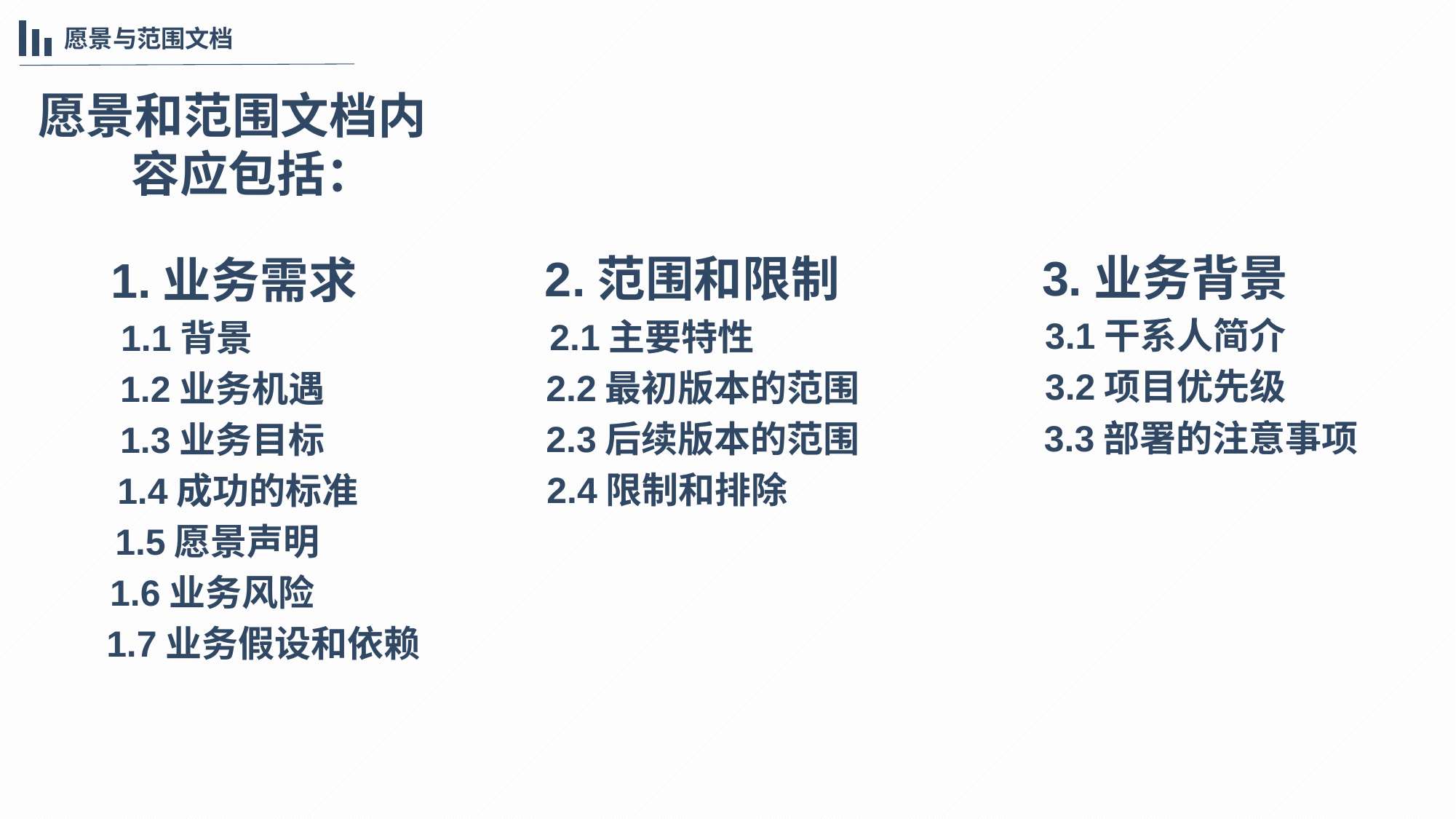

愿景与范围文档

愿景和范围文档内容应包括：
      3.业务背景
        3.1干系人简介
        3.2项目优先级
               3.3部署的注意事项

      2.范围和限制
2.1主要特性
          2.2最初版本的范围
          2.3后续版本的范围
   2.4限制和排除
       1.业务需求
1.1背景
       1.2业务机遇
       1.3业务目标
          1.4成功的标准
      1.5愿景声明
     1.6业务风险
               1.7业务假设和依赖